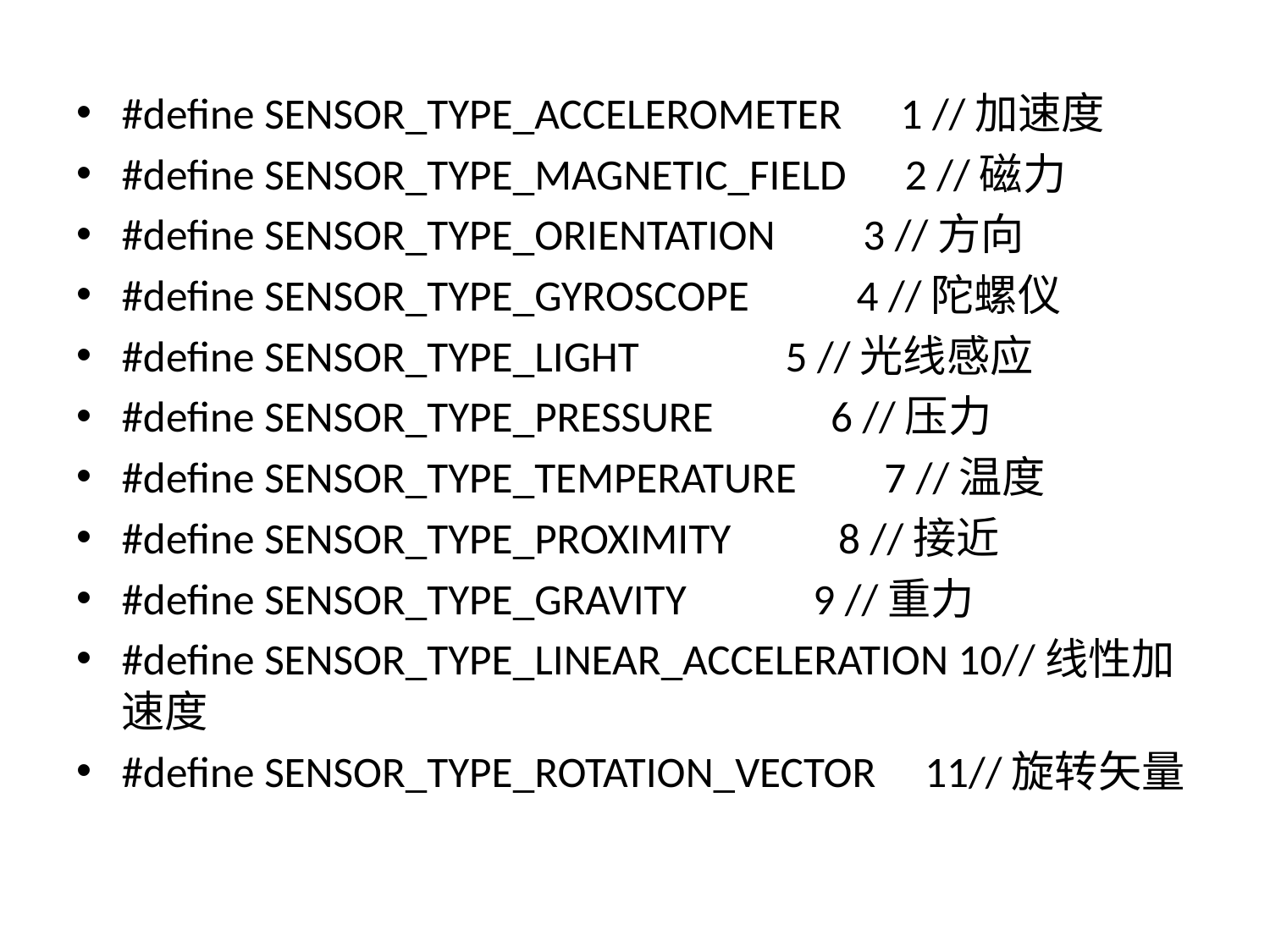

#define SENSOR_TYPE_ACCELEROMETER      1 //加速度
#define SENSOR_TYPE_MAGNETIC_FIELD      2 //磁力
#define SENSOR_TYPE_ORIENTATION         3 //方向
#define SENSOR_TYPE_GYROSCOPE           4 //陀螺仪
#define SENSOR_TYPE_LIGHT               5 //光线感应
#define SENSOR_TYPE_PRESSURE            6 //压力
#define SENSOR_TYPE_TEMPERATURE         7 //温度
#define SENSOR_TYPE_PROXIMITY           8 //接近
#define SENSOR_TYPE_GRAVITY             9 //重力
#define SENSOR_TYPE_LINEAR_ACCELERATION 10//线性加速度
#define SENSOR_TYPE_ROTATION_VECTOR     11//旋转矢量